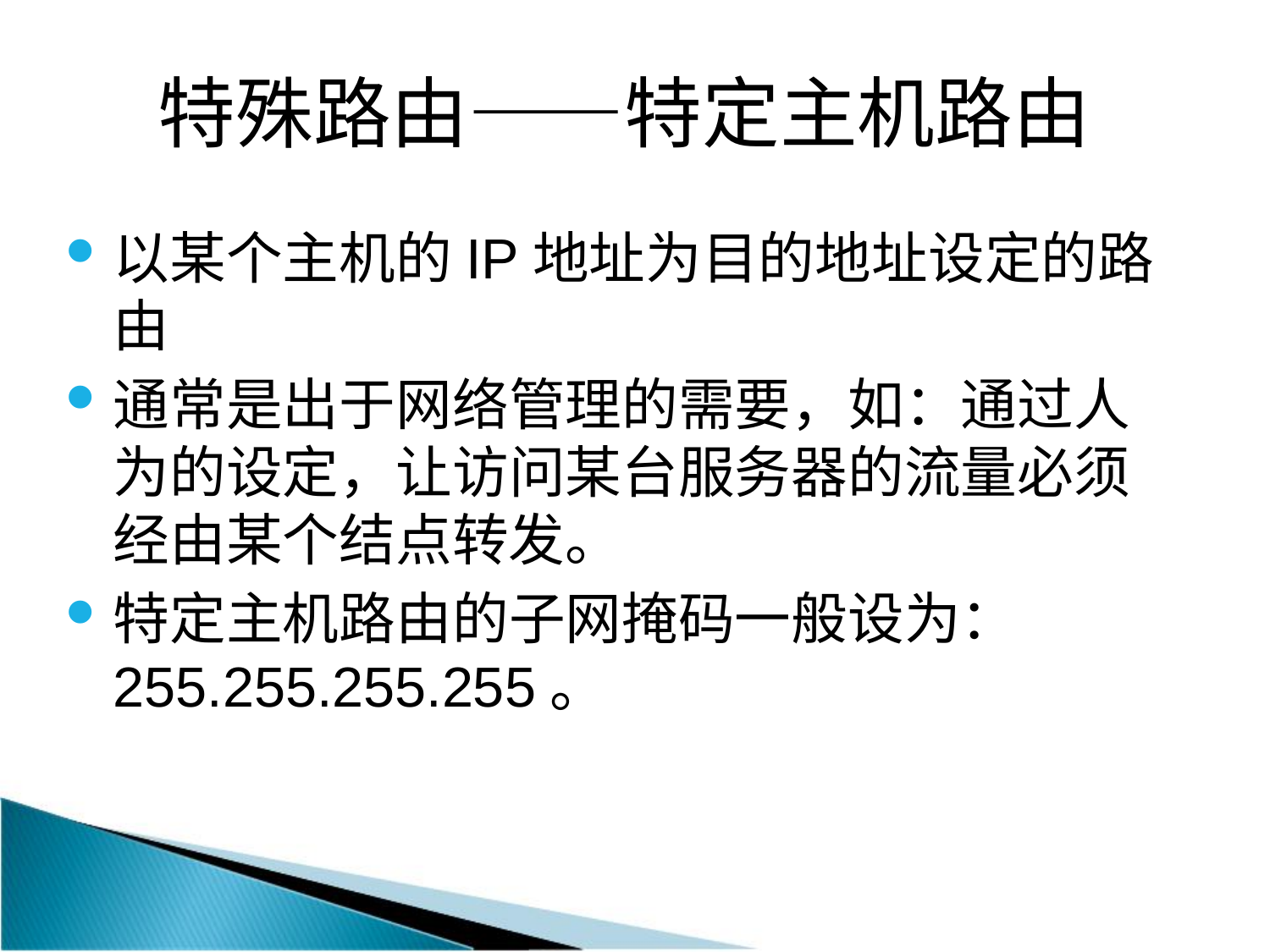

# 特殊路由——特定主机路由
以某个主机的IP地址为目的地址设定的路由
通常是出于网络管理的需要，如：通过人为的设定，让访问某台服务器的流量必须经由某个结点转发。
特定主机路由的子网掩码一般设为：255.255.255.255。